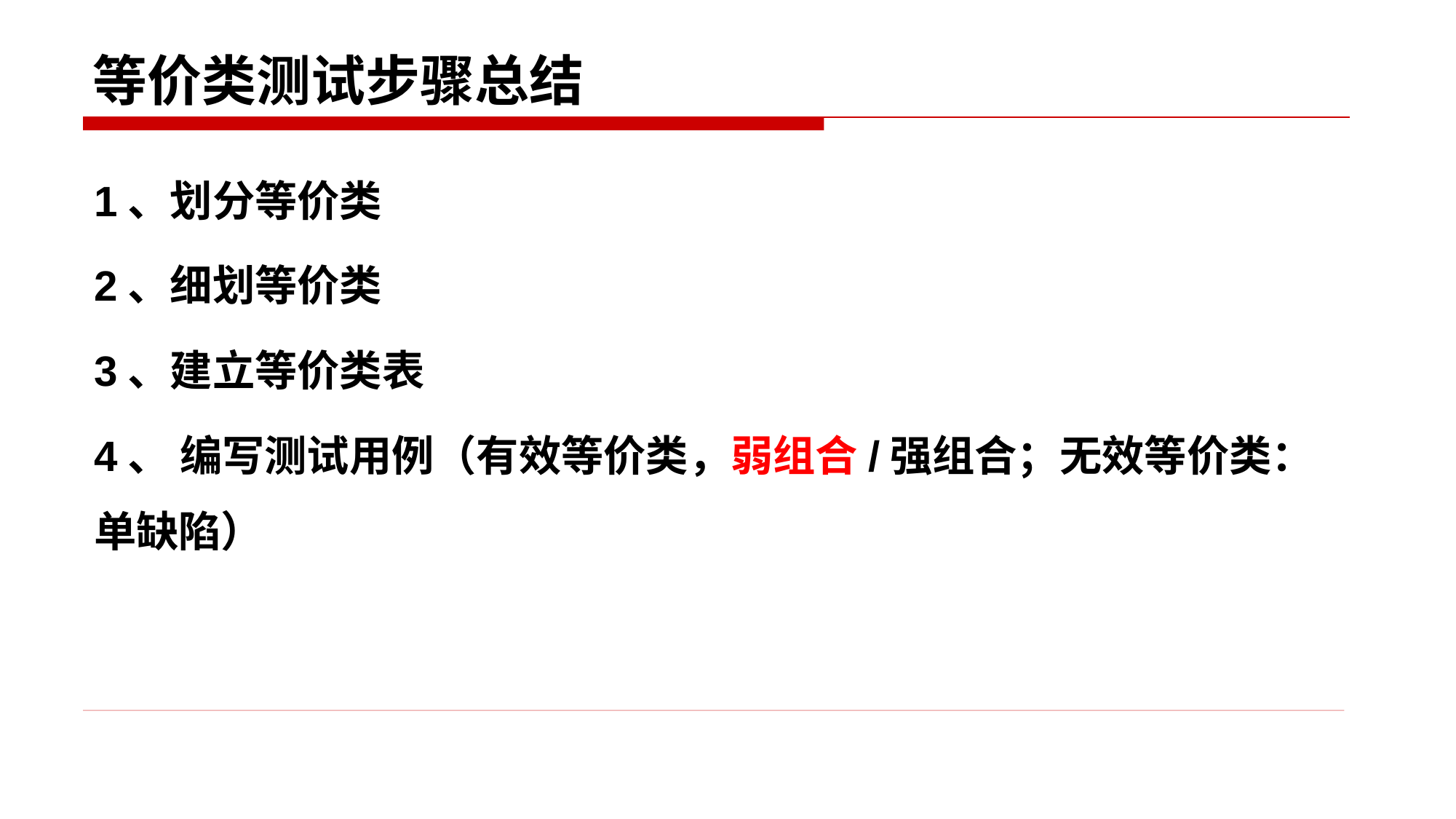

# 等价类测试步骤总结
1、划分等价类
2、细划等价类
3、建立等价类表
4、 编写测试用例（有效等价类，弱组合/强组合；无效等价类：单缺陷）